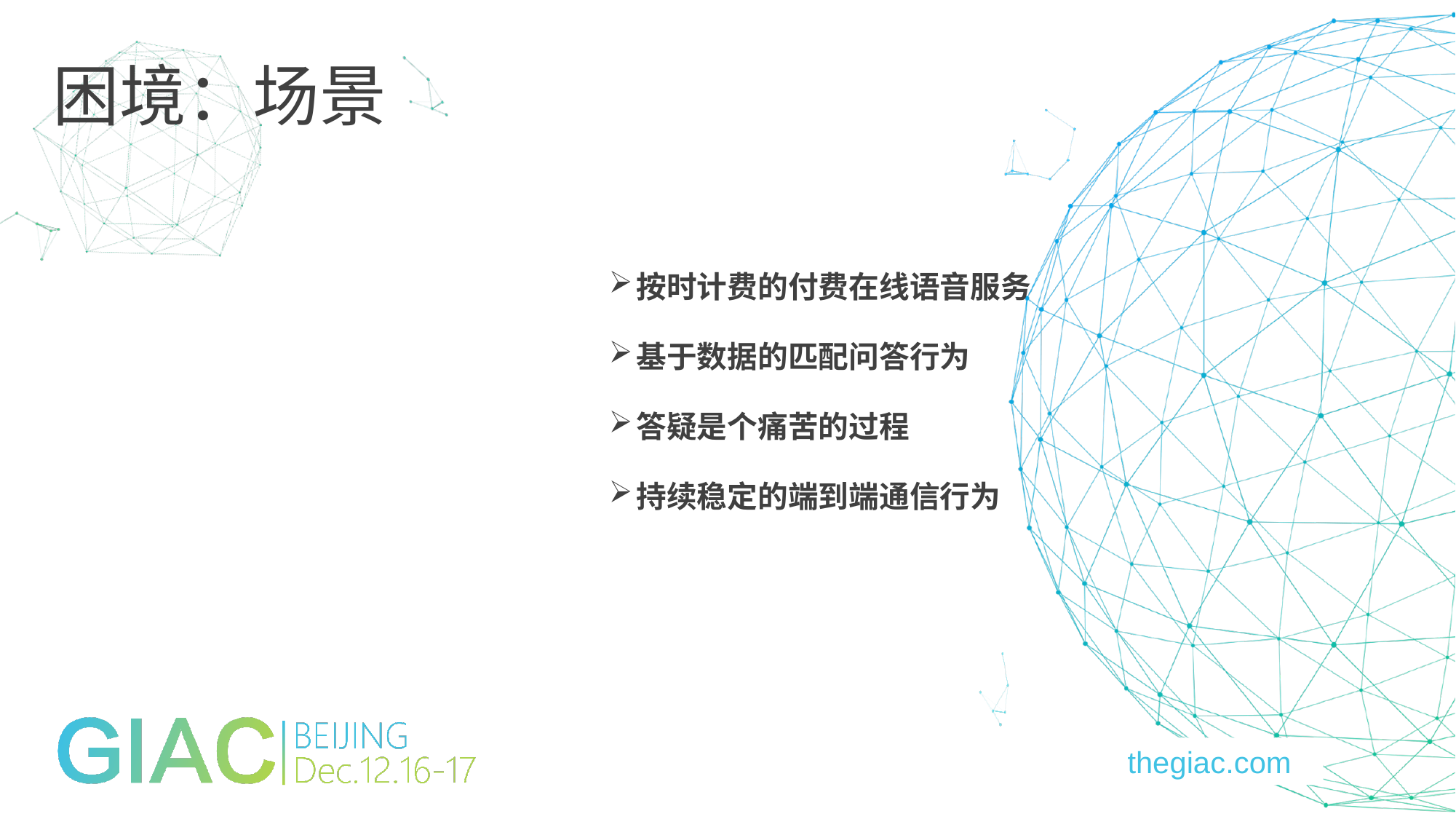

# 困境：场景
按时计费的付费在线语音服务
基于数据的匹配问答行为
答疑是个痛苦的过程
持续稳定的端到端通信行为